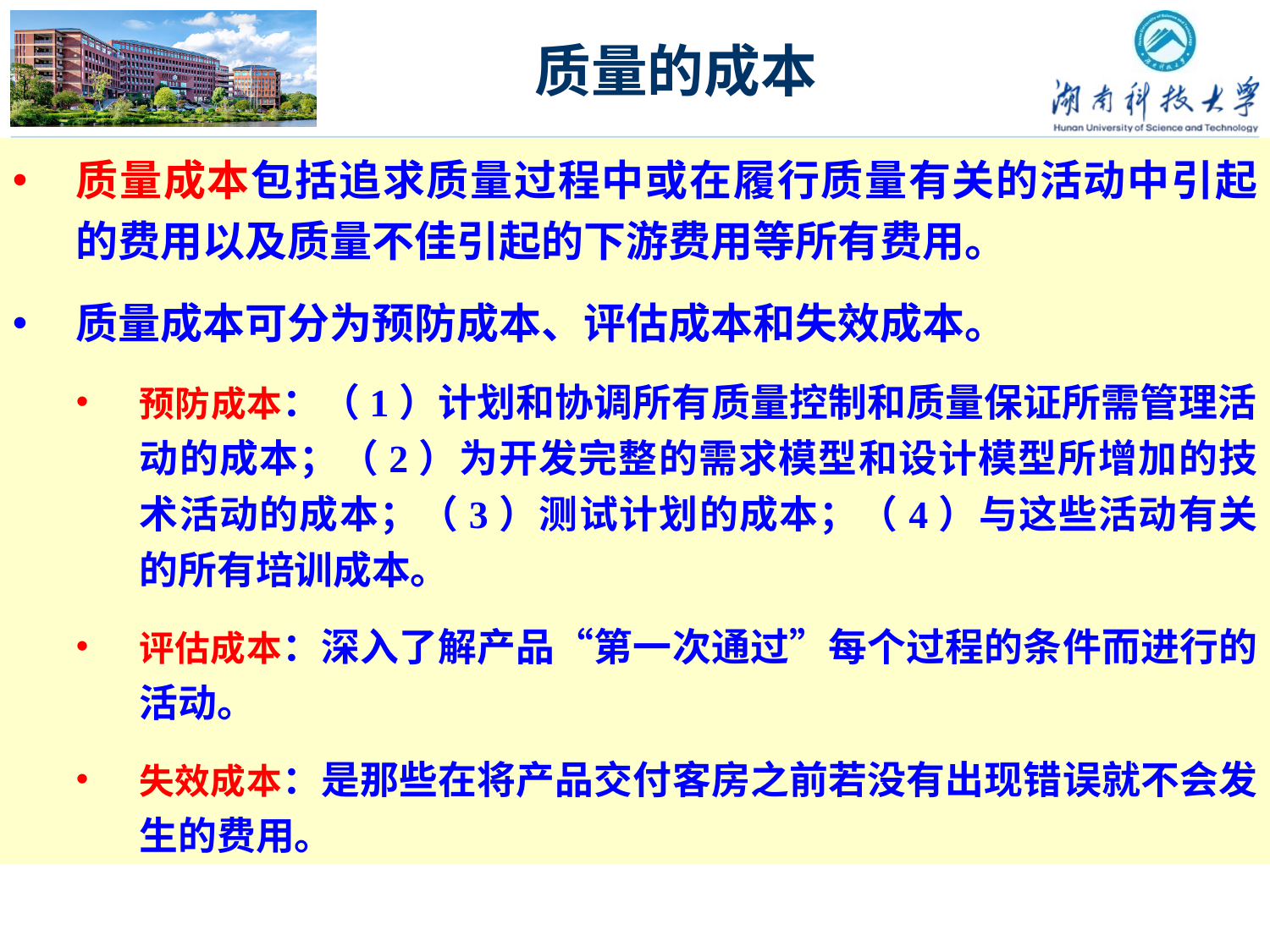

质量的成本
质量成本包括追求质量过程中或在履行质量有关的活动中引起的费用以及质量不佳引起的下游费用等所有费用。
质量成本可分为预防成本、评估成本和失效成本。
预防成本：（1）计划和协调所有质量控制和质量保证所需管理活动的成本；（2）为开发完整的需求模型和设计模型所增加的技术活动的成本；（3）测试计划的成本；（4）与这些活动有关的所有培训成本。
评估成本：深入了解产品“第一次通过”每个过程的条件而进行的活动。
失效成本：是那些在将产品交付客房之前若没有出现错误就不会发生的费用。
8